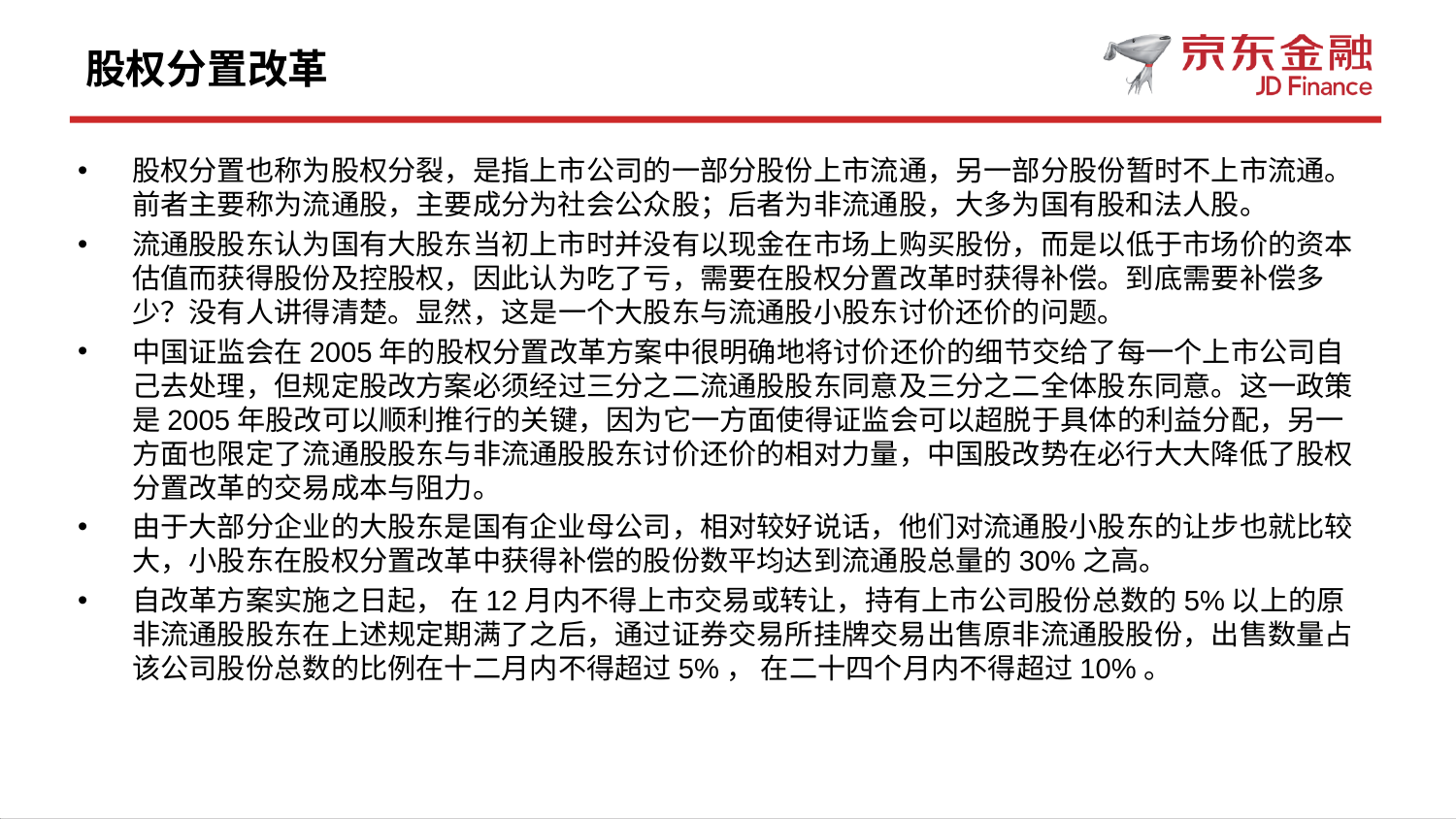

# 股权分置改革
股权分置也称为股权分裂，是指上市公司的一部分股份上市流通，另一部分股份暂时不上市流通。前者主要称为流通股，主要成分为社会公众股；后者为非流通股，大多为国有股和法人股。
流通股股东认为国有大股东当初上市时并没有以现金在市场上购买股份，而是以低于市场价的资本估值而获得股份及控股权，因此认为吃了亏，需要在股权分置改革时获得补偿。到底需要补偿多少？没有人讲得清楚。显然，这是一个大股东与流通股小股东讨价还价的问题。
中国证监会在2005年的股权分置改革方案中很明确地将讨价还价的细节交给了每一个上市公司自己去处理，但规定股改方案必须经过三分之二流通股股东同意及三分之二全体股东同意。这一政策是2005年股改可以顺利推行的关键，因为它一方面使得证监会可以超脱于具体的利益分配，另一方面也限定了流通股股东与非流通股股东讨价还价的相对力量，中国股改势在必行大大降低了股权分置改革的交易成本与阻力。
由于大部分企业的大股东是国有企业母公司，相对较好说话，他们对流通股小股东的让步也就比较大，小股东在股权分置改革中获得补偿的股份数平均达到流通股总量的30%之高。
自改革方案实施之日起， 在12月内不得上市交易或转让，持有上市公司股份总数的5%以上的原非流通股股东在上述规定期满了之后，通过证券交易所挂牌交易出售原非流通股股份，出售数量占该公司股份总数的比例在十二月内不得超过5%， 在二十四个月内不得超过10%。